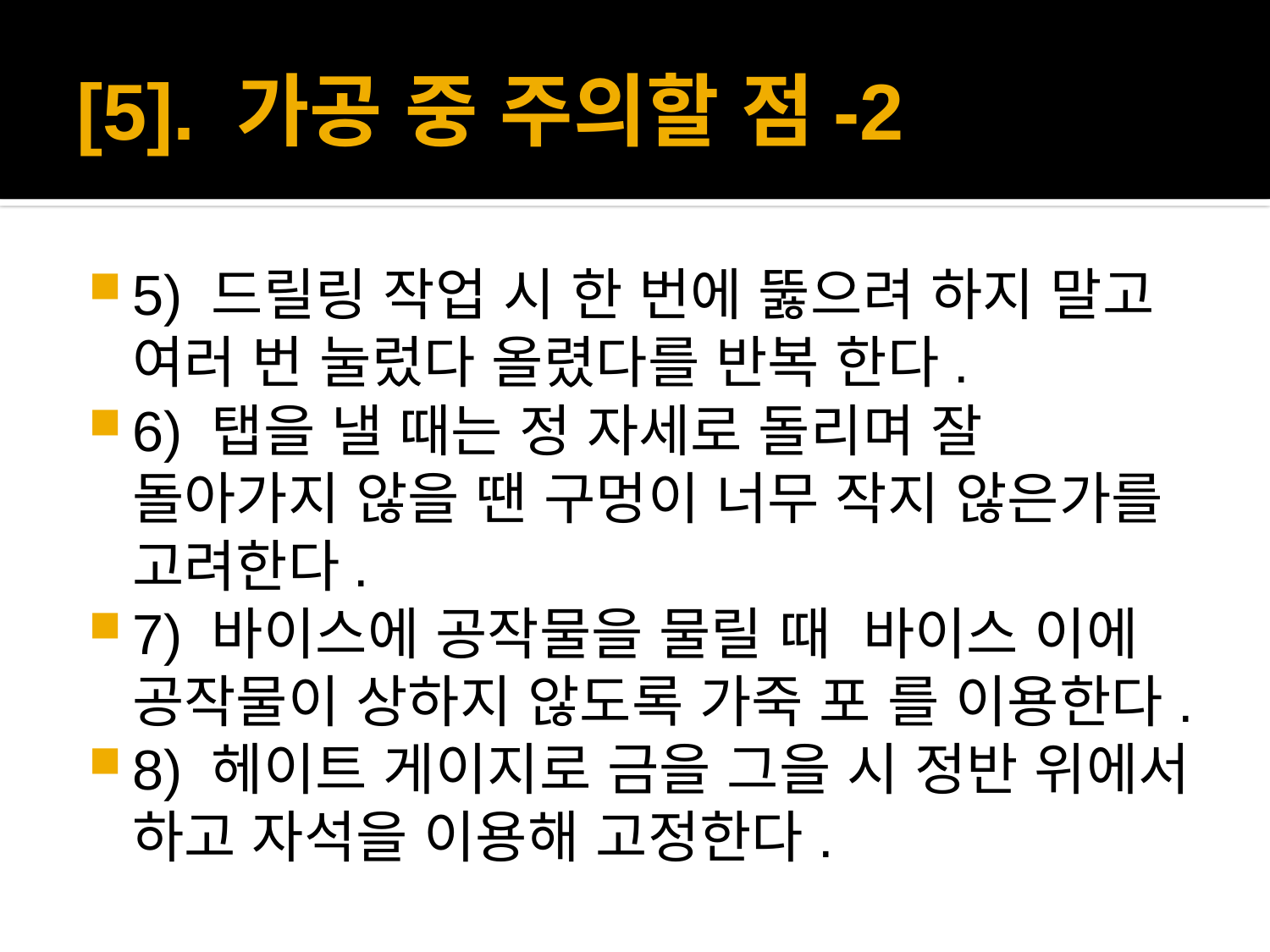

# [5]. 가공 중 주의할 점-2
5) 드릴링 작업 시 한 번에 뚫으려 하지 말고 여러 번 눌렀다 올렸다를 반복 한다.
6) 탭을 낼 때는 정 자세로 돌리며 잘 돌아가지 않을 땐 구멍이 너무 작지 않은가를 고려한다.
7) 바이스에 공작물을 물릴 때  바이스 이에 공작물이 상하지 않도록 가죽 포 를 이용한다.
8) 헤이트 게이지로 금을 그을 시 정반 위에서 하고 자석을 이용해 고정한다.